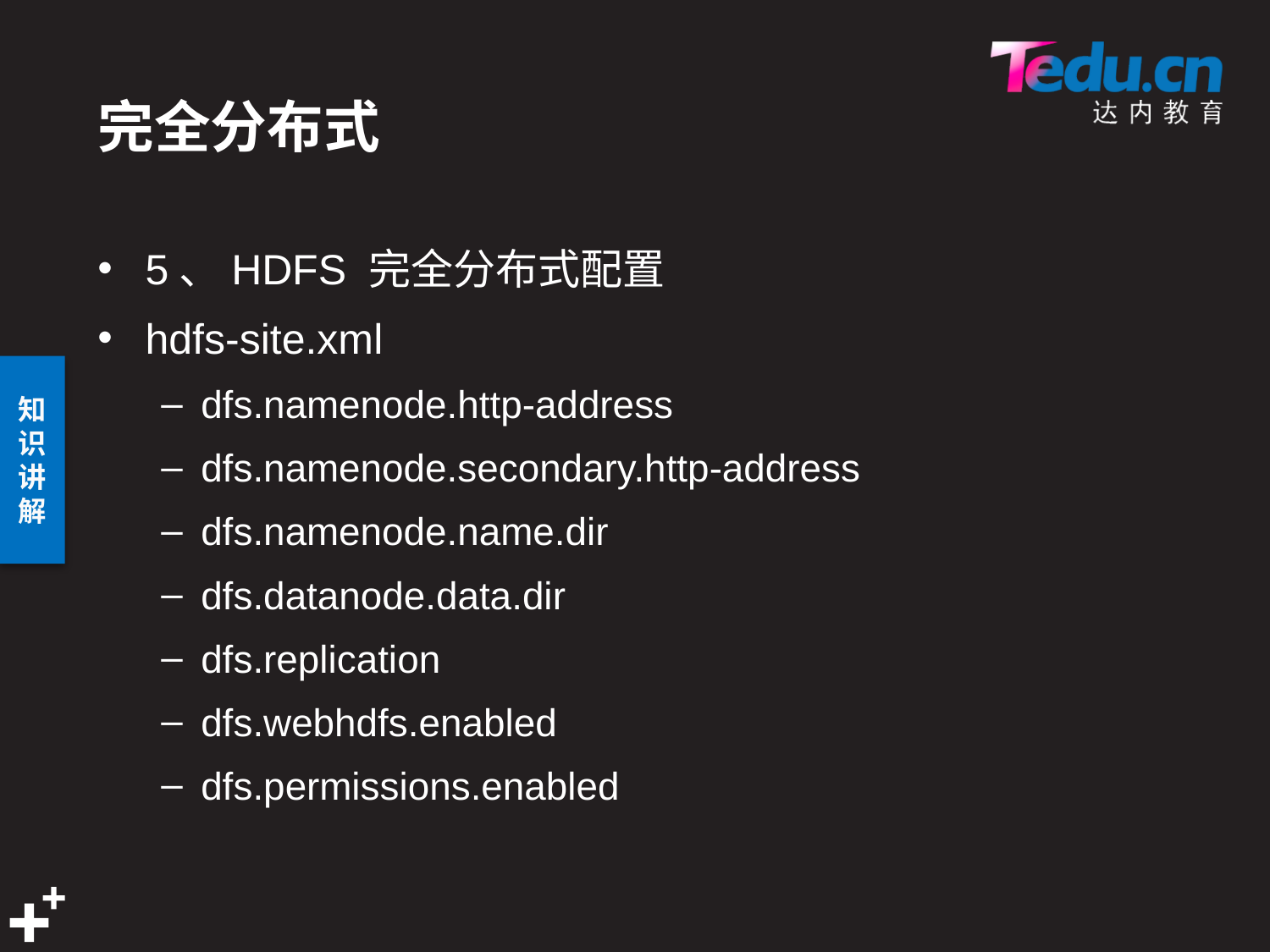

# 完全分布式
5、HDFS 完全分布式配置
hdfs-site.xml
dfs.namenode.http-address
dfs.namenode.secondary.http-address
dfs.namenode.name.dir
dfs.datanode.data.dir
dfs.replication
dfs.webhdfs.enabled
dfs.permissions.enabled